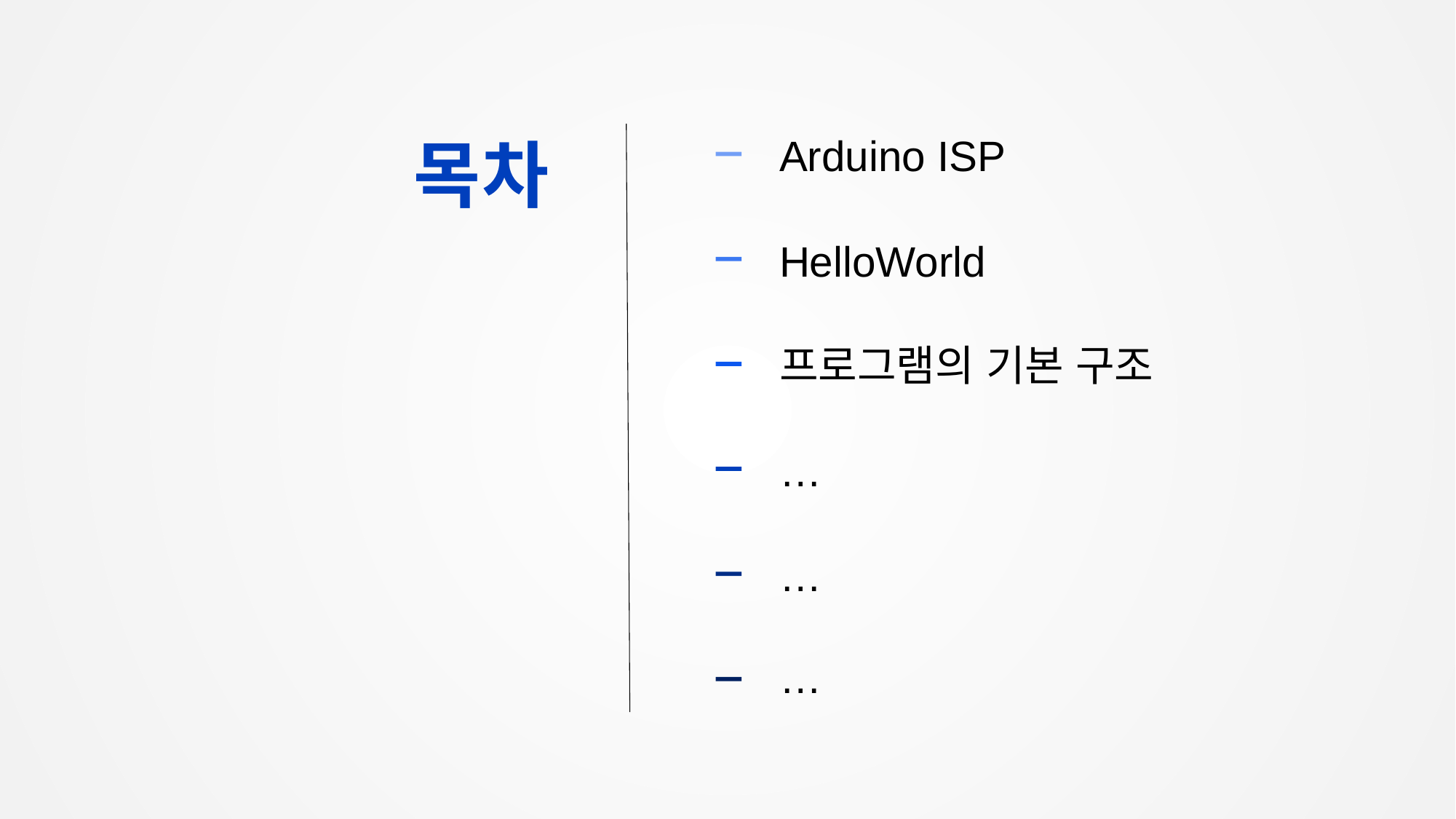

Arduino ISP
목차

HelloWorld

프로그램의 기본 구조

…

…

…